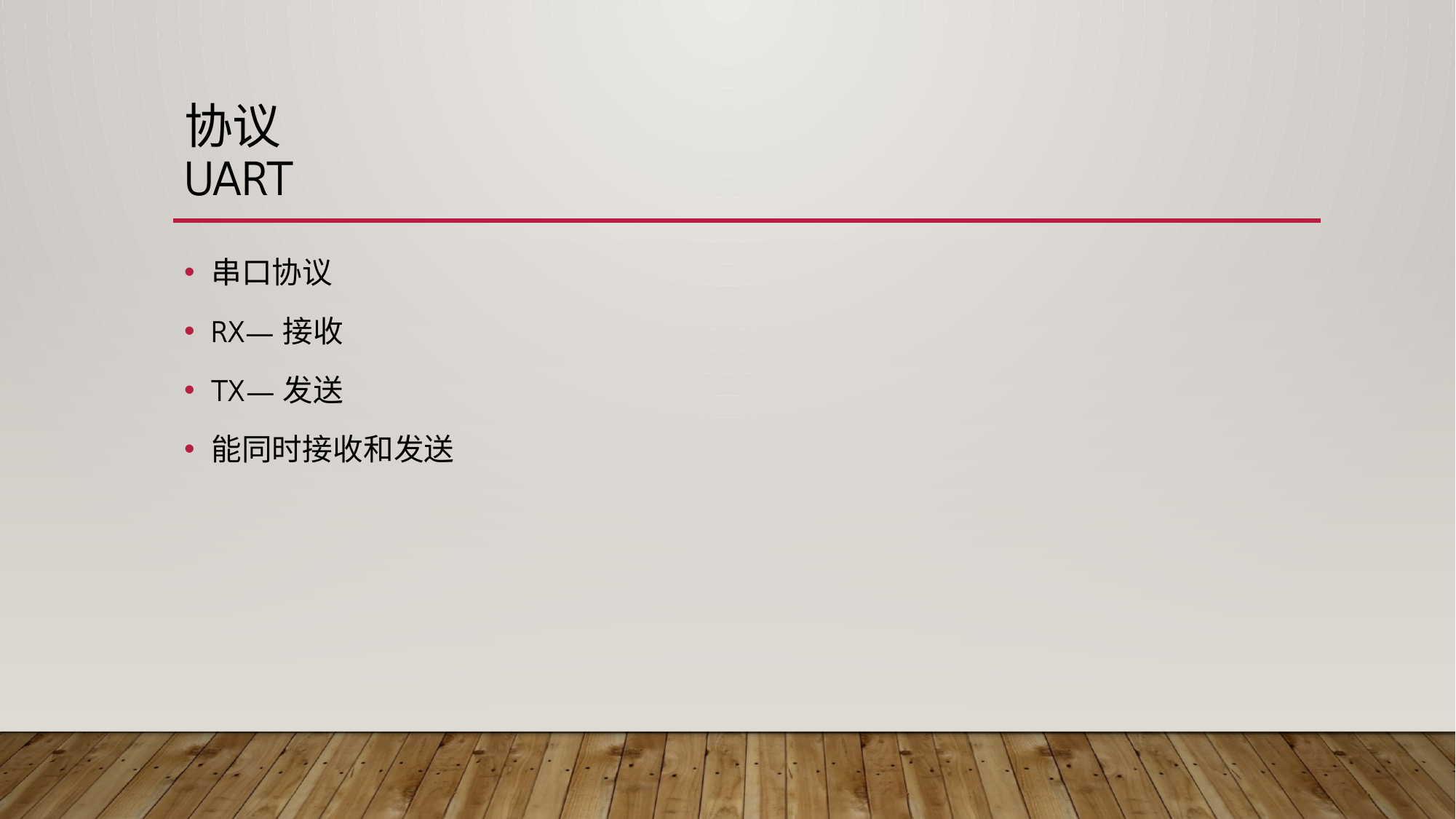

# 协议 UART
串口协议
RX—接收
TX—发送
能同时接收和发送